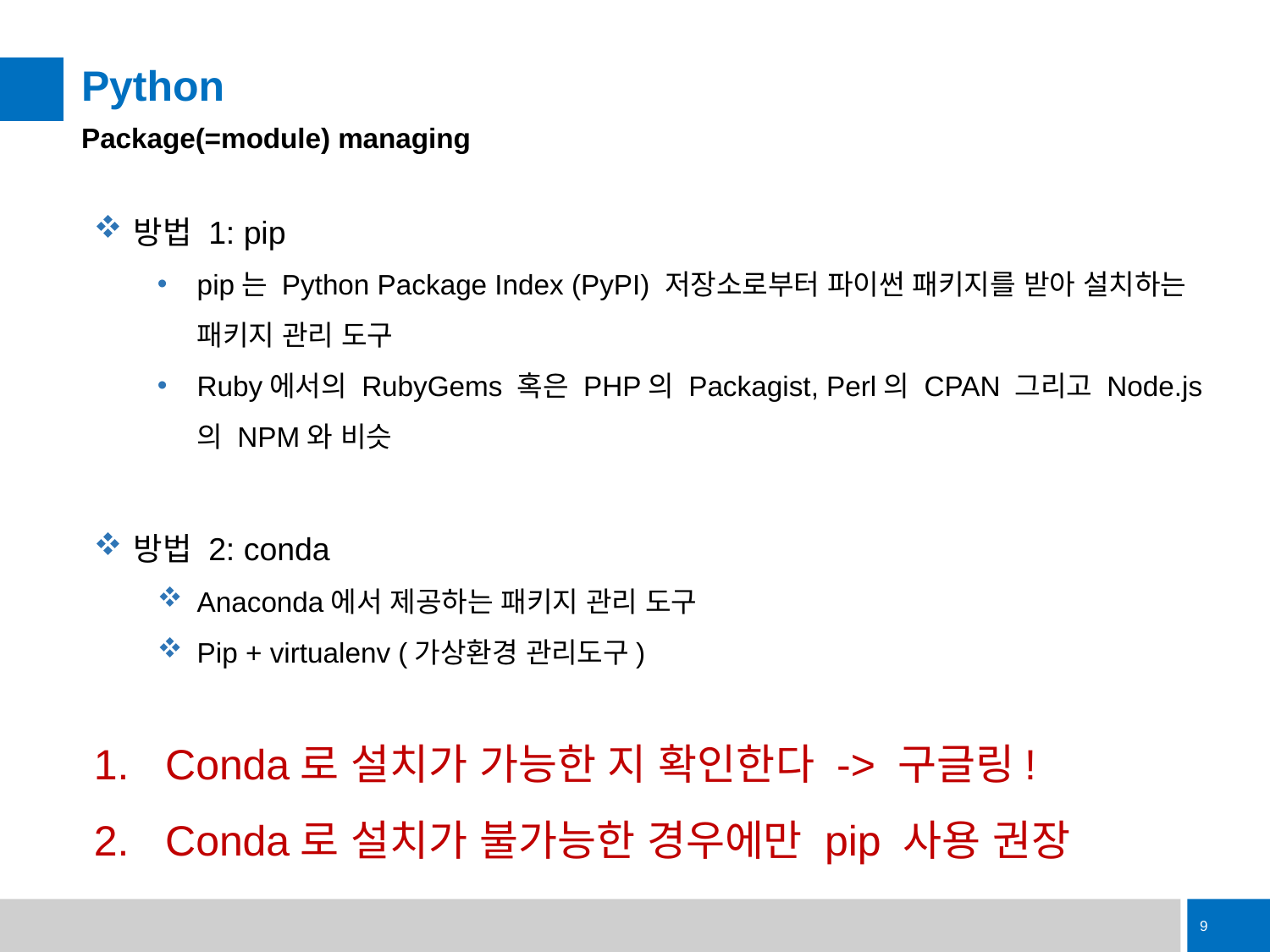

# Python
Package(=module) managing
방법 1: pip
pip는 Python Package Index (PyPI) 저장소로부터 파이썬 패키지를 받아 설치하는 패키지 관리 도구
Ruby에서의 RubyGems 혹은 PHP의 Packagist, Perl의 CPAN 그리고 Node.js의 NPM와 비슷

방법 2: conda
Anaconda에서 제공하는 패키지 관리 도구
Pip + virtualenv (가상환경 관리도구)

Conda로 설치가 가능한 지 확인한다 -> 구글링!
Conda로 설치가 불가능한 경우에만 pip 사용 권장